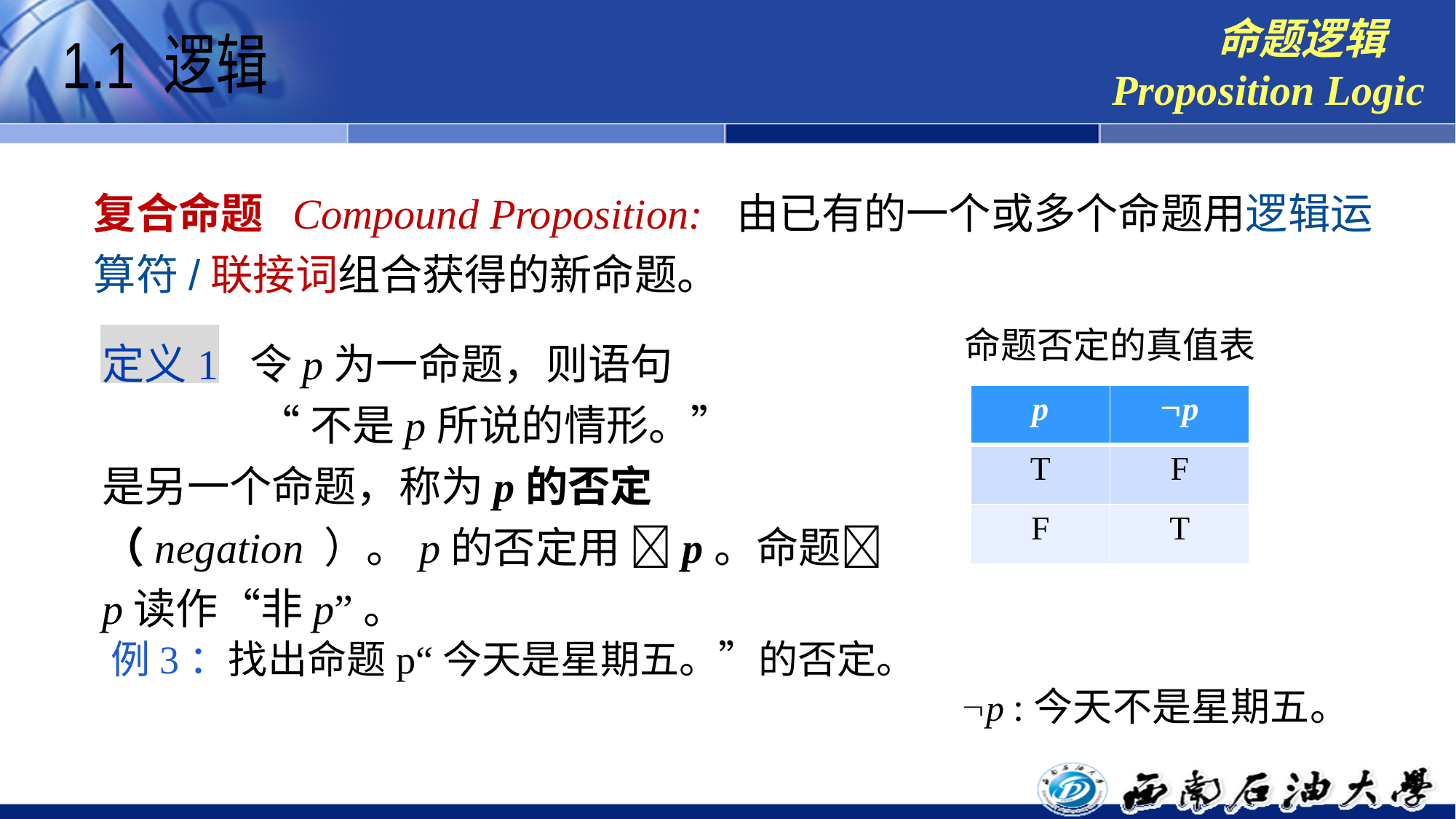

命题逻辑
Proposition Logic
1.1  逻辑
复合命题  Compound Proposition:  由已有的一个或多个命题用逻辑运算符/联接词组合获得的新命题。
命题否定的真值表
定义1  令p为一命题，则语句
“不是p所说的情形。”
是另一个命题，称为p的否定（negation ）。p的否定用 ¬p。命题¬p读作“非p”。

| p | ¬p |
| --- | --- |
| T | F |
| F | T |
例3：找出命题p“今天是星期五。”的否定。
¬p :今天不是星期五。